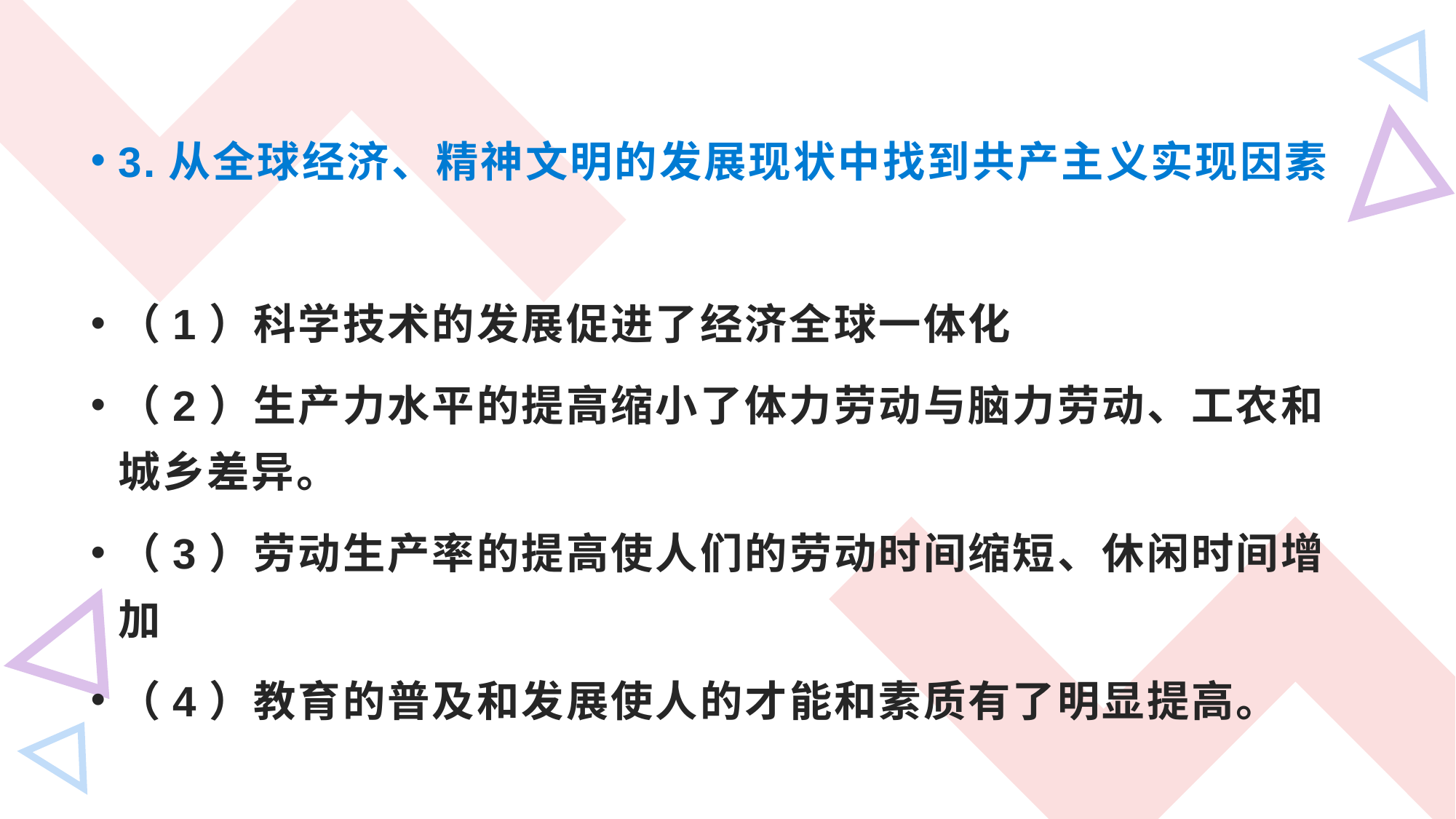

3.从全球经济、精神文明的发展现状中找到共产主义实现因素

（1）科学技术的发展促进了经济全球一体化
（2）生产力水平的提高缩小了体力劳动与脑力劳动、工农和城乡差异。
（3）劳动生产率的提高使人们的劳动时间缩短、休闲时间增加
（4）教育的普及和发展使人的才能和素质有了明显提高。